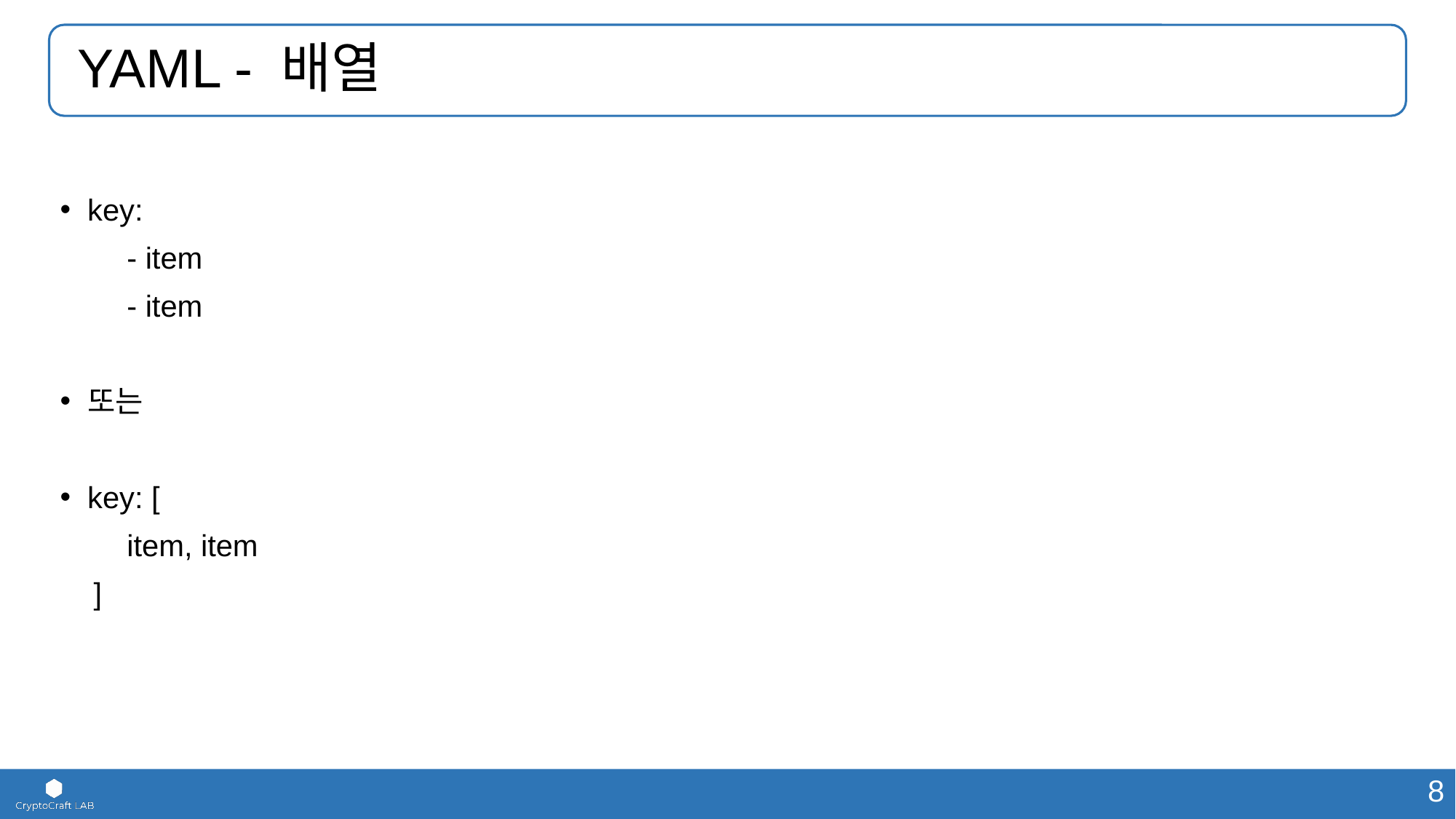

# YAML - 배열

key:
        - item
        - item

또는

key: [
        item, item
    ]